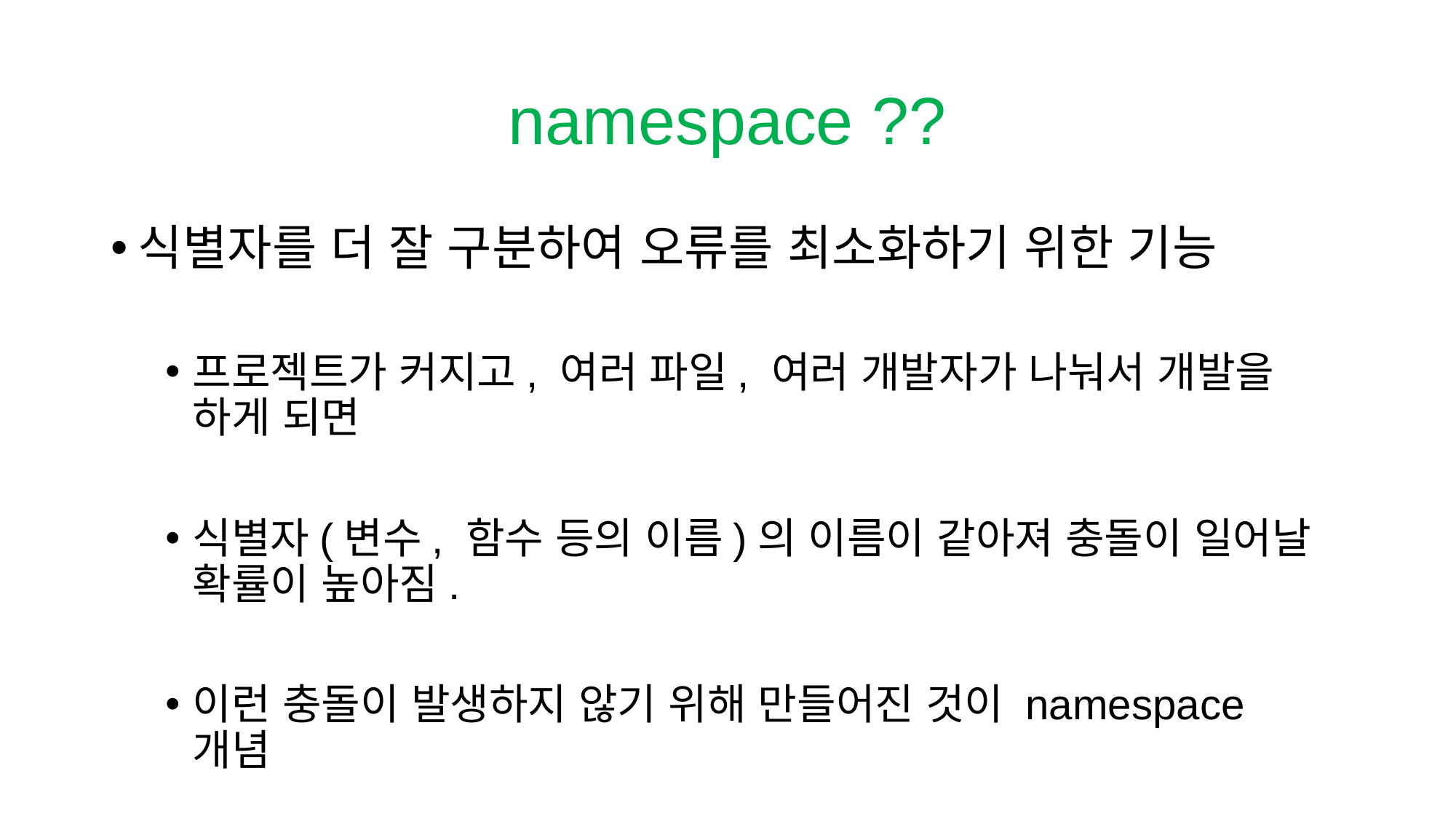

# namespace ??
식별자를 더 잘 구분하여 오류를 최소화하기 위한 기능

프로젝트가 커지고, 여러 파일, 여러 개발자가 나눠서 개발을 하게 되면

식별자(변수, 함수 등의 이름)의 이름이 같아져 충돌이 일어날 확률이 높아짐.

이런 충돌이 발생하지 않기 위해 만들어진 것이 namespace 개념